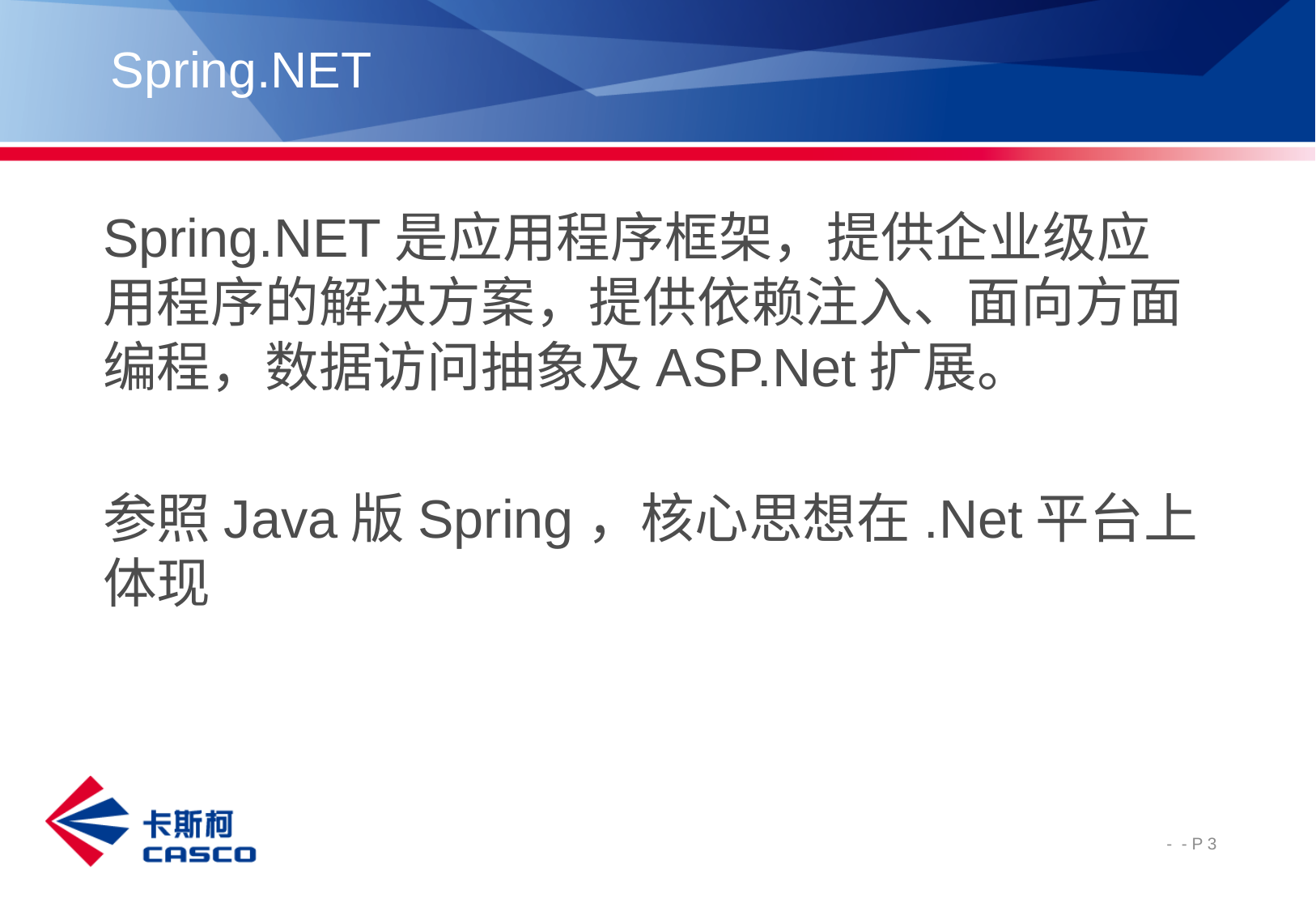

# Spring.NET
Spring.NET是应用程序框架，提供企业级应用程序的解决方案，提供依赖注入、面向方面编程，数据访问抽象及ASP.Net扩展。

参照Java版Spring，核心思想在.Net平台上体现
 -  - P 3